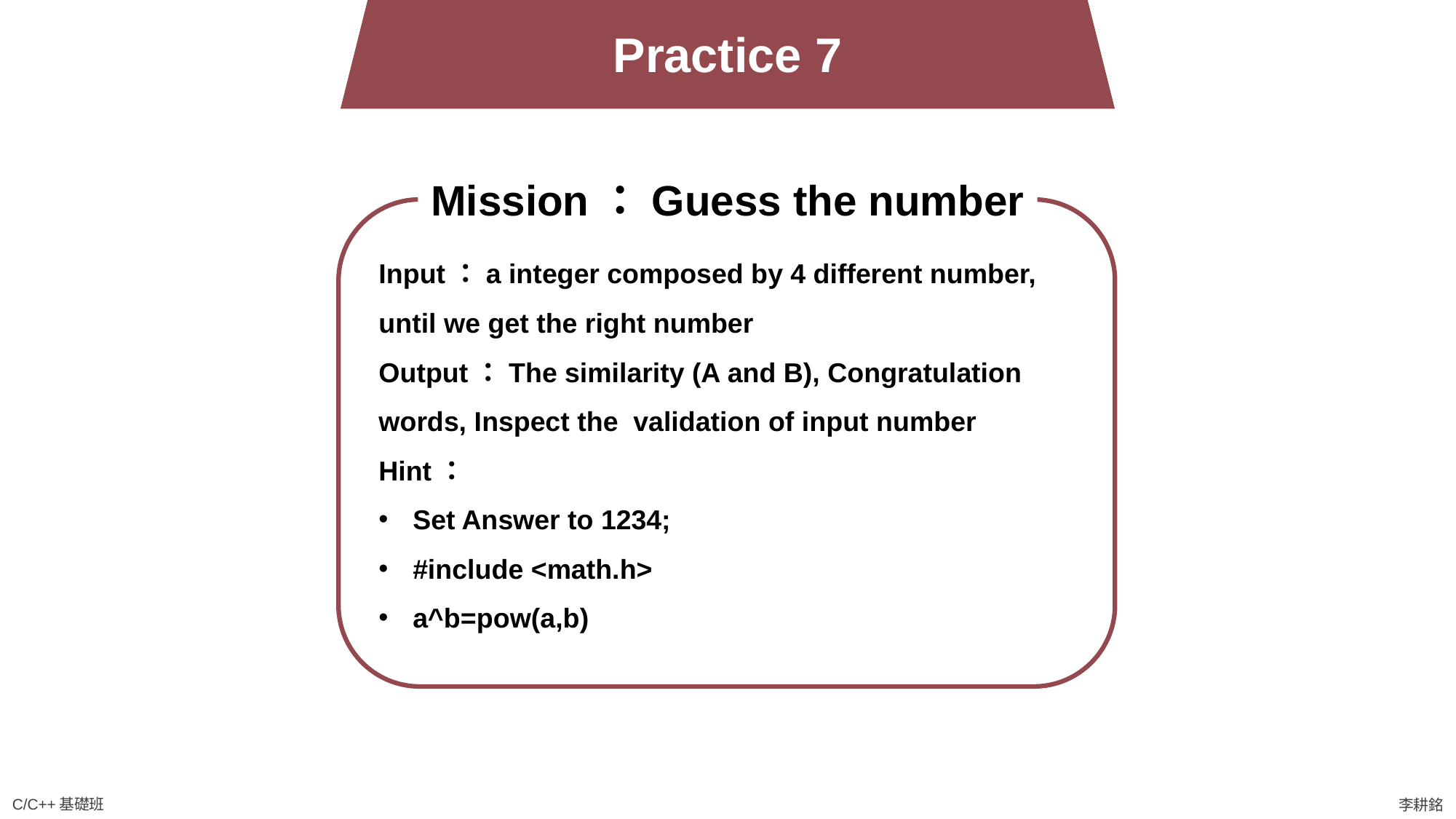

Practice 7
Mission：Guess the number

Input：a integer composed by 4 different number, until we get the right number
Output：The similarity (A and B), Congratulation words, Inspect the  validation of input number
Hint：
Set Answer to 1234;
#include <math.h>
a^b=pow(a,b)

C/C++基礎班
李耕銘